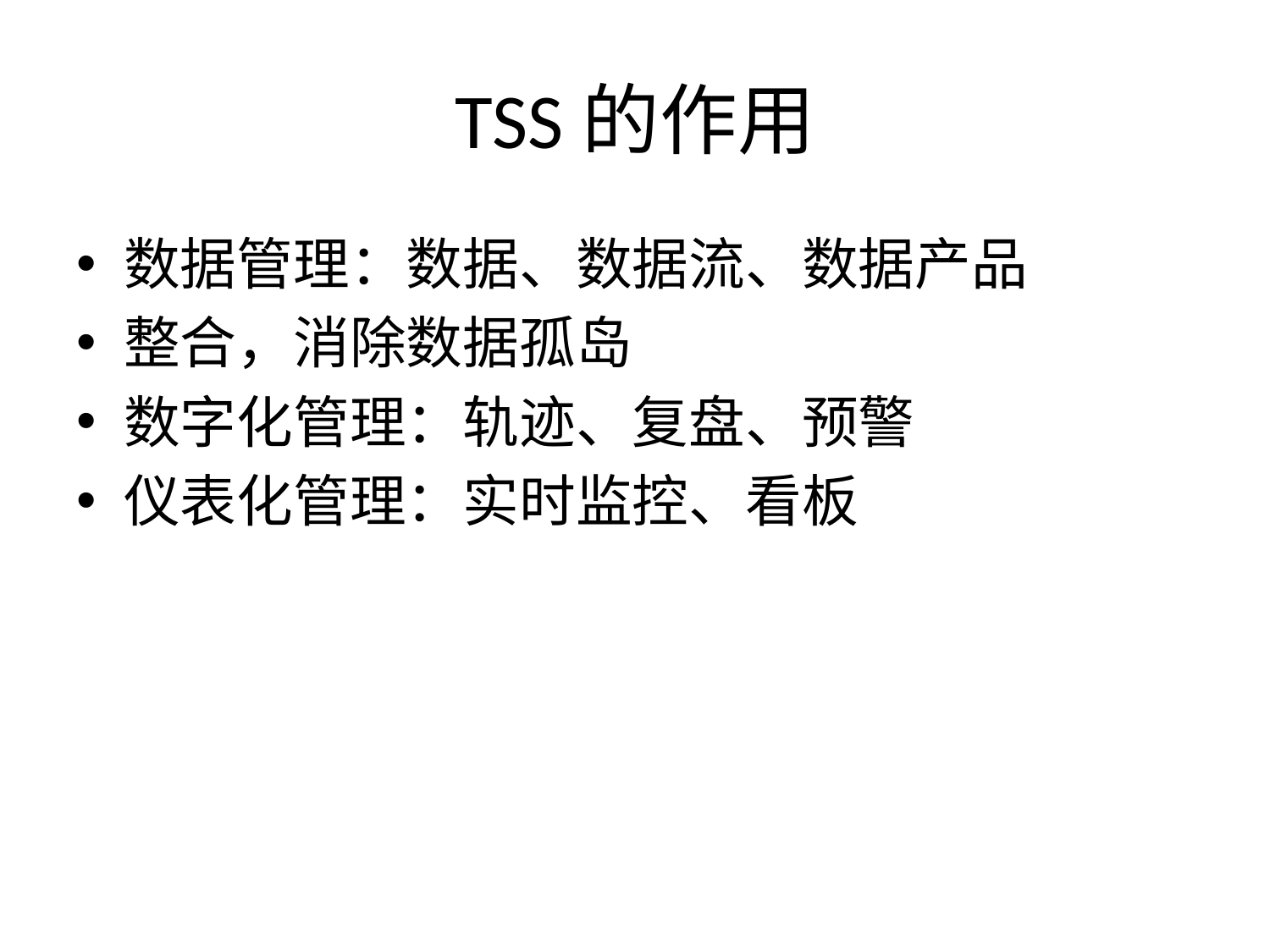

# TSS的作用
数据管理：数据、数据流、数据产品
整合，消除数据孤岛
数字化管理：轨迹、复盘、预警
仪表化管理：实时监控、看板